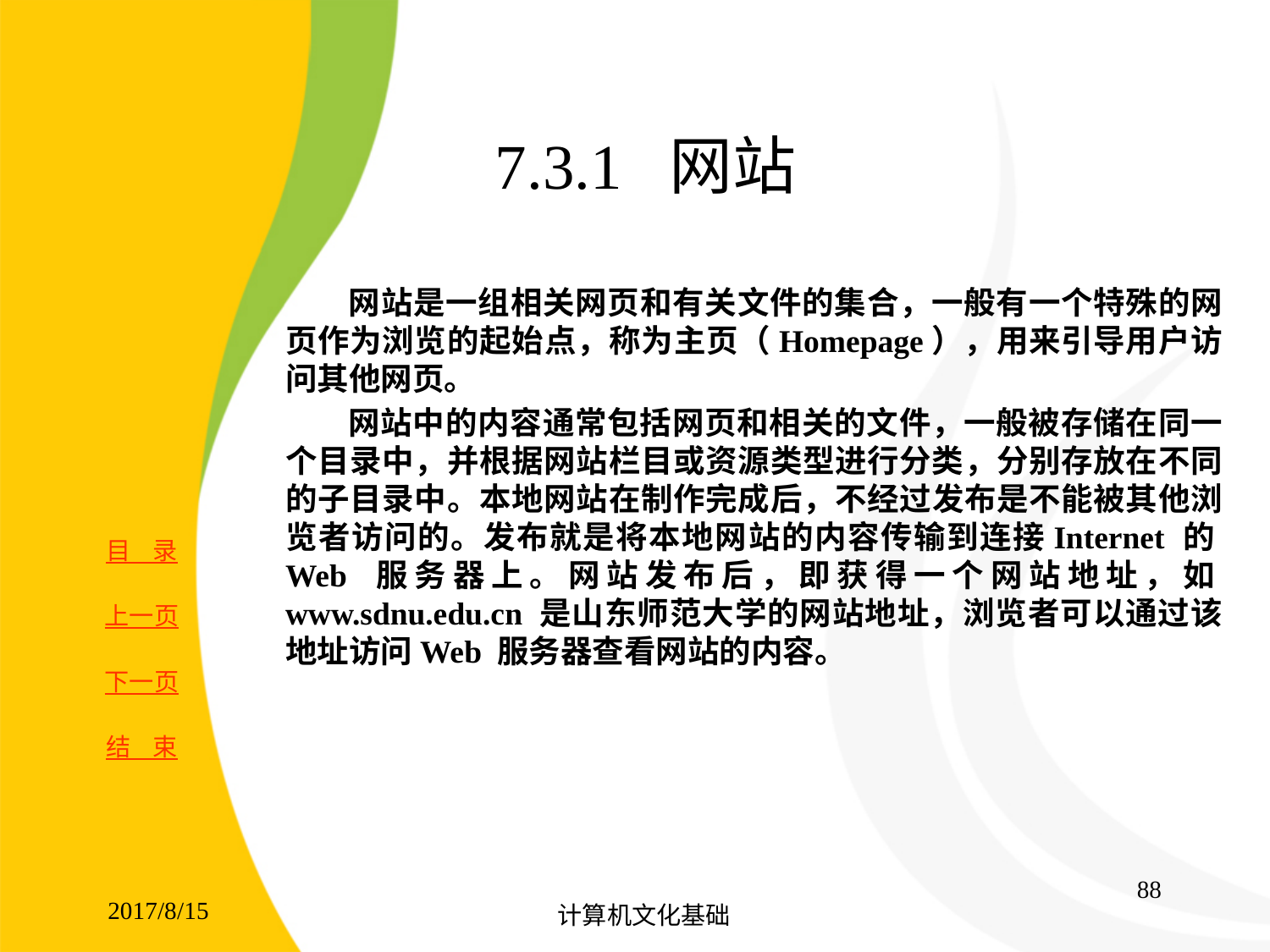

# 7.3.1  网站
	       网站是一组相关网页和有关文件的集合，一般有一个特殊的网页作为浏览的起始点，称为主页（Homepage），用来引导用户访问其他网页。
             网站中的内容通常包括网页和相关的文件，一般被存储在同一个目录中，并根据网站栏目或资源类型进行分类，分别存放在不同的子目录中。本地网站在制作完成后，不经过发布是不能被其他浏览者访问的。发布就是将本地网站的内容传输到连接Internet 的Web 服务器上。网站发布后，即获得一个网站地址，如www.sdnu.edu.cn 是山东师范大学的网站地址，浏览者可以通过该地址访问Web 服务器查看网站的内容。
88
2017/8/15